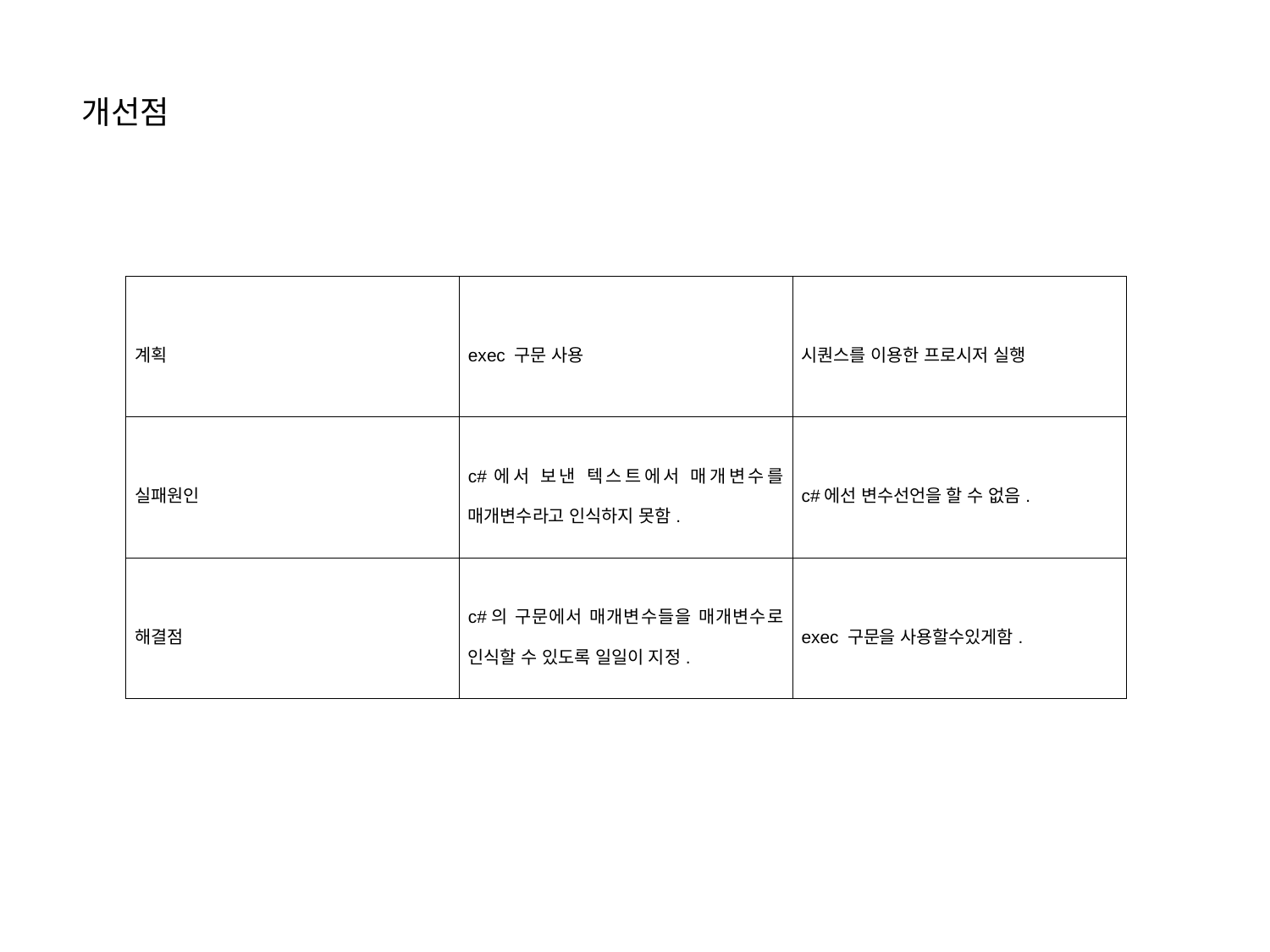

개선점
| 계획 | exec 구문 사용 | 시퀀스를 이용한 프로시저 실행 |
| --- | --- | --- |
| 실패원인 | c#에서 보낸 텍스트에서 매개변수를 매개변수라고 인식하지 못함. | c#에선 변수선언을 할 수 없음. |
| 해결점 | c#의 구문에서 매개변수들을 매개변수로 인식할 수 있도록 일일이 지정. | exec 구문을 사용할수있게함. |